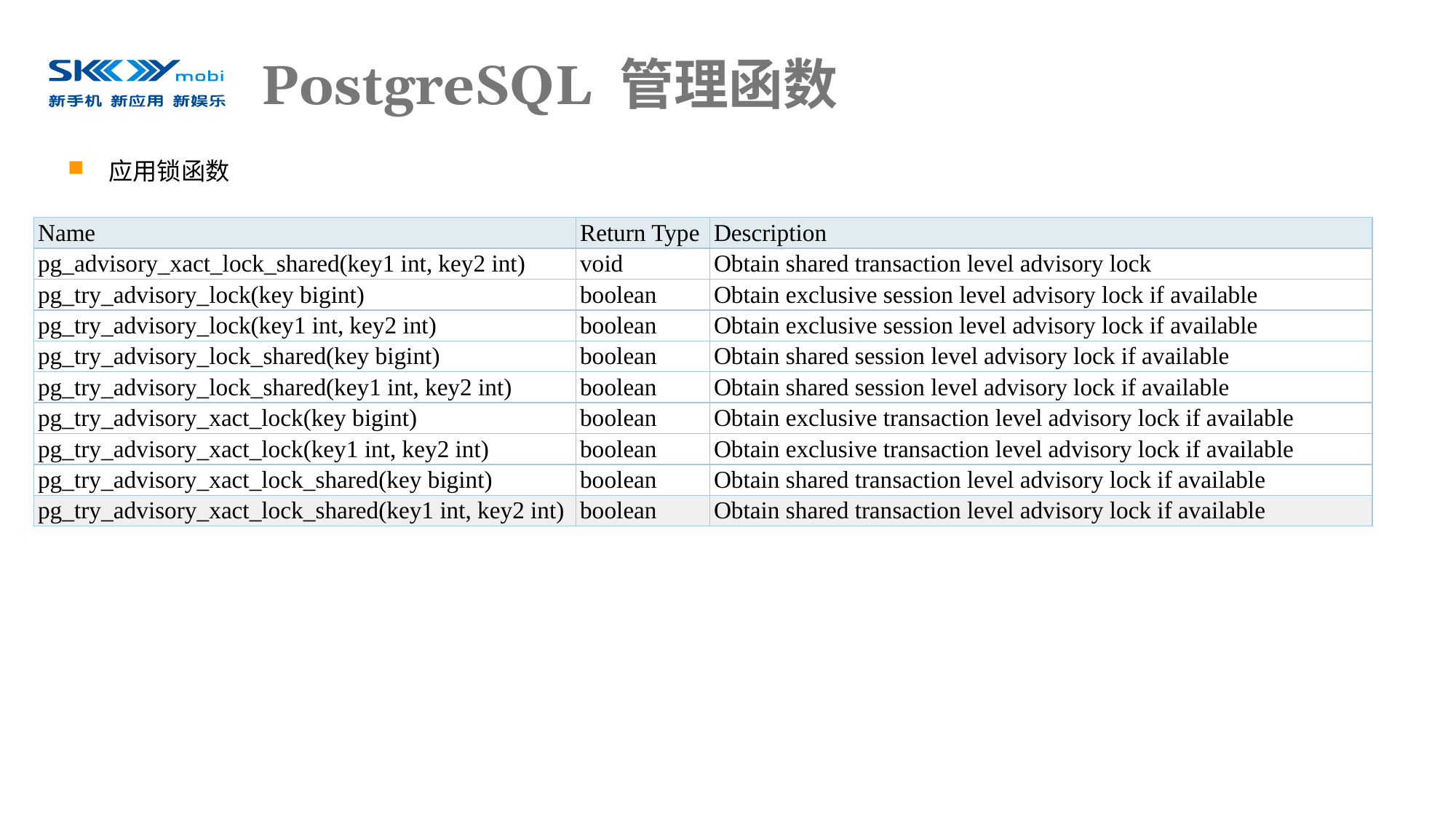

# PostgreSQL 管理函数
应用锁函数

| Name | Return Type | Description |
| --- | --- | --- |
| pg\_advisory\_xact\_lock\_shared(key1 int, key2 int) | void | Obtain shared transaction level advisory lock |
| pg\_try\_advisory\_lock(key bigint) | boolean | Obtain exclusive session level advisory lock if available |
| pg\_try\_advisory\_lock(key1 int, key2 int) | boolean | Obtain exclusive session level advisory lock if available |
| pg\_try\_advisory\_lock\_shared(key bigint) | boolean | Obtain shared session level advisory lock if available |
| pg\_try\_advisory\_lock\_shared(key1 int, key2 int) | boolean | Obtain shared session level advisory lock if available |
| pg\_try\_advisory\_xact\_lock(key bigint) | boolean | Obtain exclusive transaction level advisory lock if available |
| pg\_try\_advisory\_xact\_lock(key1 int, key2 int) | boolean | Obtain exclusive transaction level advisory lock if available |
| pg\_try\_advisory\_xact\_lock\_shared(key bigint) | boolean | Obtain shared transaction level advisory lock if available |
| pg\_try\_advisory\_xact\_lock\_shared(key1 int, key2 int) | boolean | Obtain shared transaction level advisory lock if available |